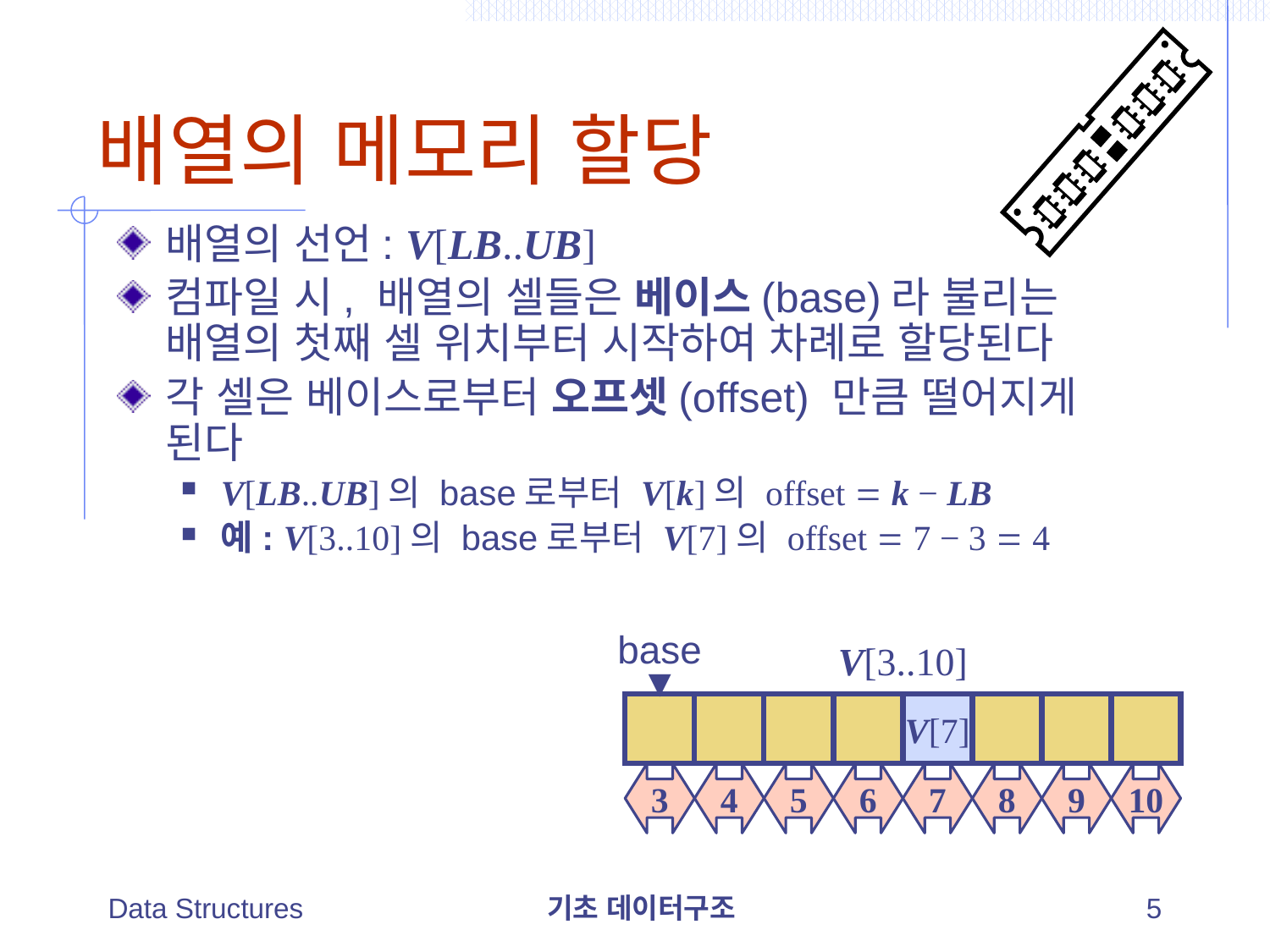

# 배열의 메모리 할당

배열의 선언: V[LB..UB]
컴파일 시, 배열의 셀들은 베이스(base)라 불리는 배열의 첫째 셀 위치부터 시작하여 차례로 할당된다
각 셀은 베이스로부터 오프셋(offset) 만큼 떨어지게 된다
V[LB..UB]의 base로부터 V[k]의 offset = k − LB
예: V[3..10]의 base로부터 V[7]의 offset = 7 − 3 = 4

V[3..10]
base
▼

V[7]
3
4
5
6
7
8
9
10
Data Structures
기초 데이터구조
5